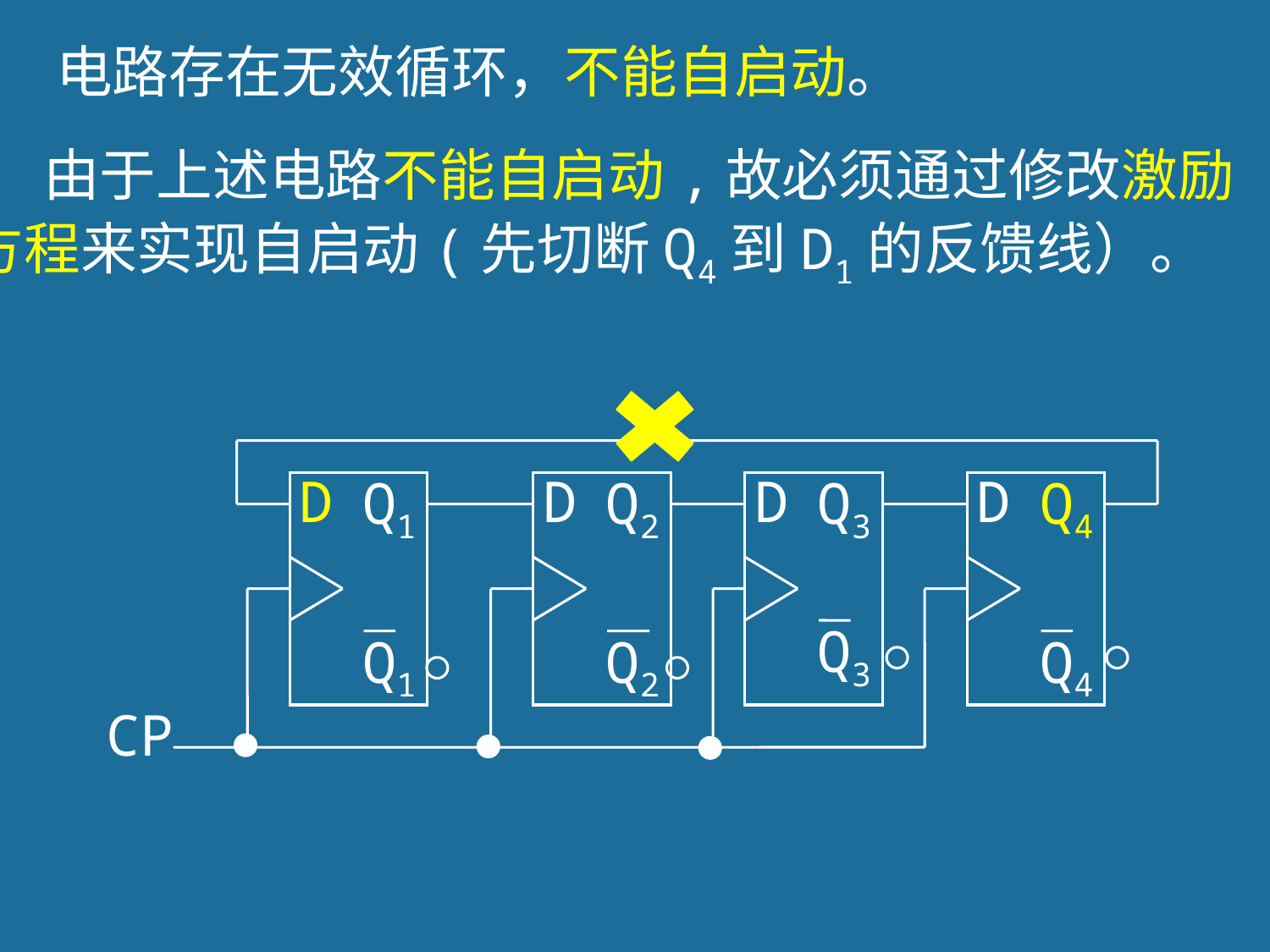

电路存在无效循环，不能自启动。
由于上述电路不能自启动,故必须通过修改激励
方程来实现自启动(先切断Q4到D1的反馈线）。

D
D
D
D
Q1
Q2
Q3
Q4

Q3
Q1
Q2

Q4

CP

167